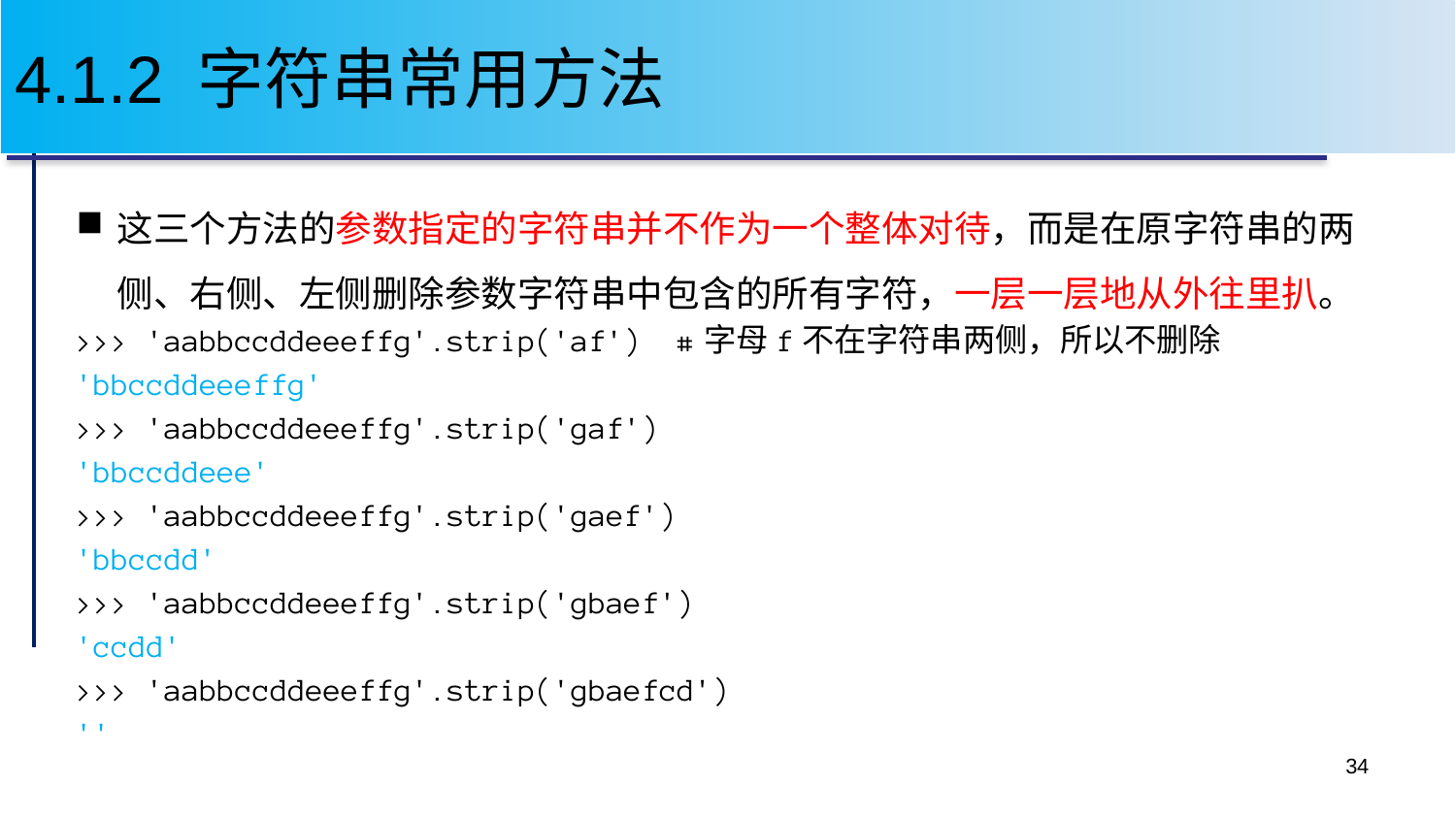

# 4.1.2 字符串常用方法
这三个方法的参数指定的字符串并不作为一个整体对待，而是在原字符串的两侧、右侧、左侧删除参数字符串中包含的所有字符，一层一层地从外往里扒。
>>> 'aabbccddeeeffg'.strip('af')  #字母f不在字符串两侧，所以不删除
'bbccddeeeffg'
>>> 'aabbccddeeeffg'.strip('gaf')
'bbccddeee'
>>> 'aabbccddeeeffg'.strip('gaef')
'bbccdd'
>>> 'aabbccddeeeffg'.strip('gbaef')
'ccdd'
>>> 'aabbccddeeeffg'.strip('gbaefcd')
''
34